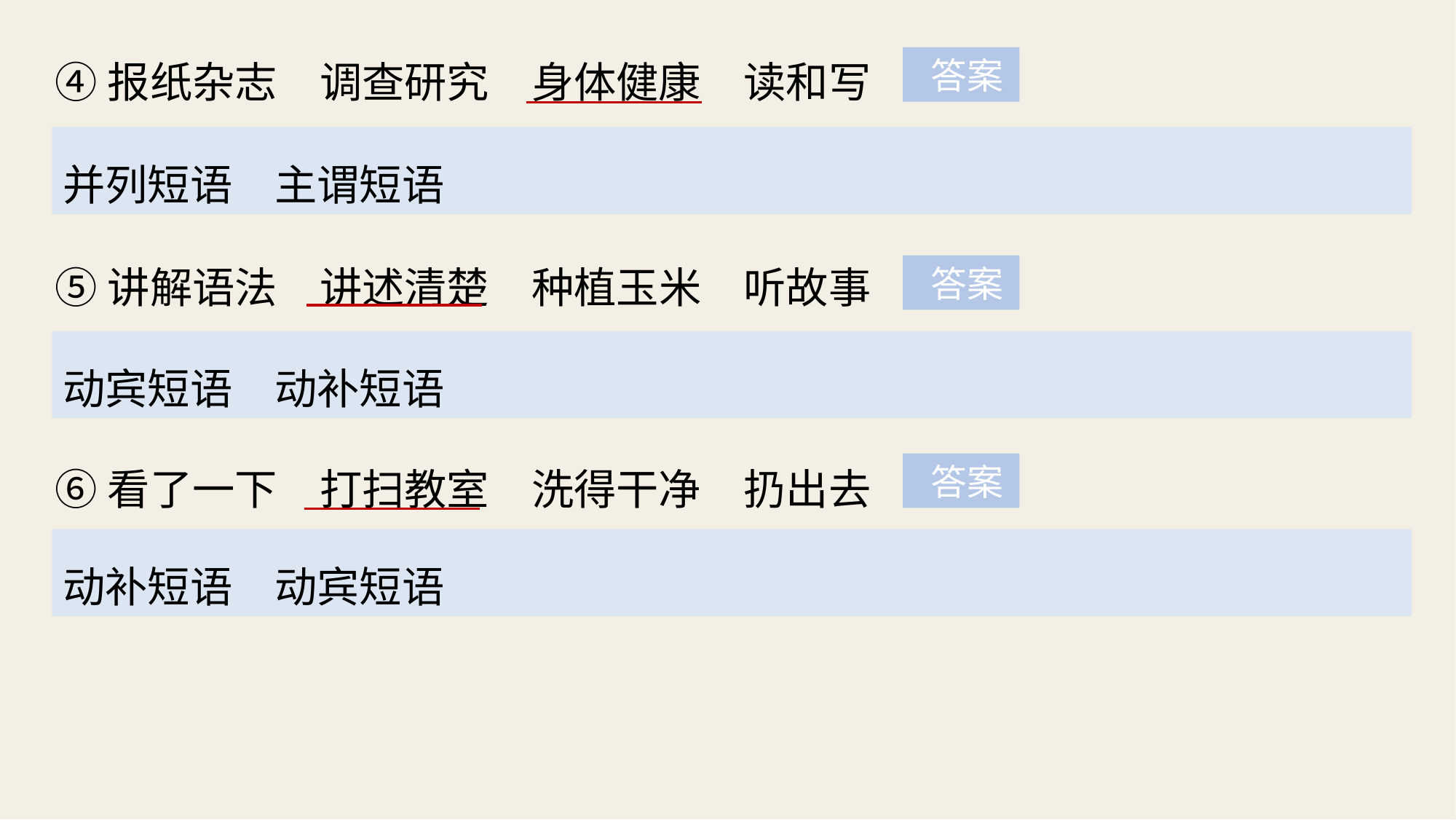

④报纸杂志　调查研究　身体健康　读和写
 答案
并列短语　主谓短语
⑤讲解语法　讲述清楚　种植玉米　听故事
 答案
动宾短语　动补短语
⑥看了一下　打扫教室　洗得干净　扔出去
 答案
动补短语　动宾短语